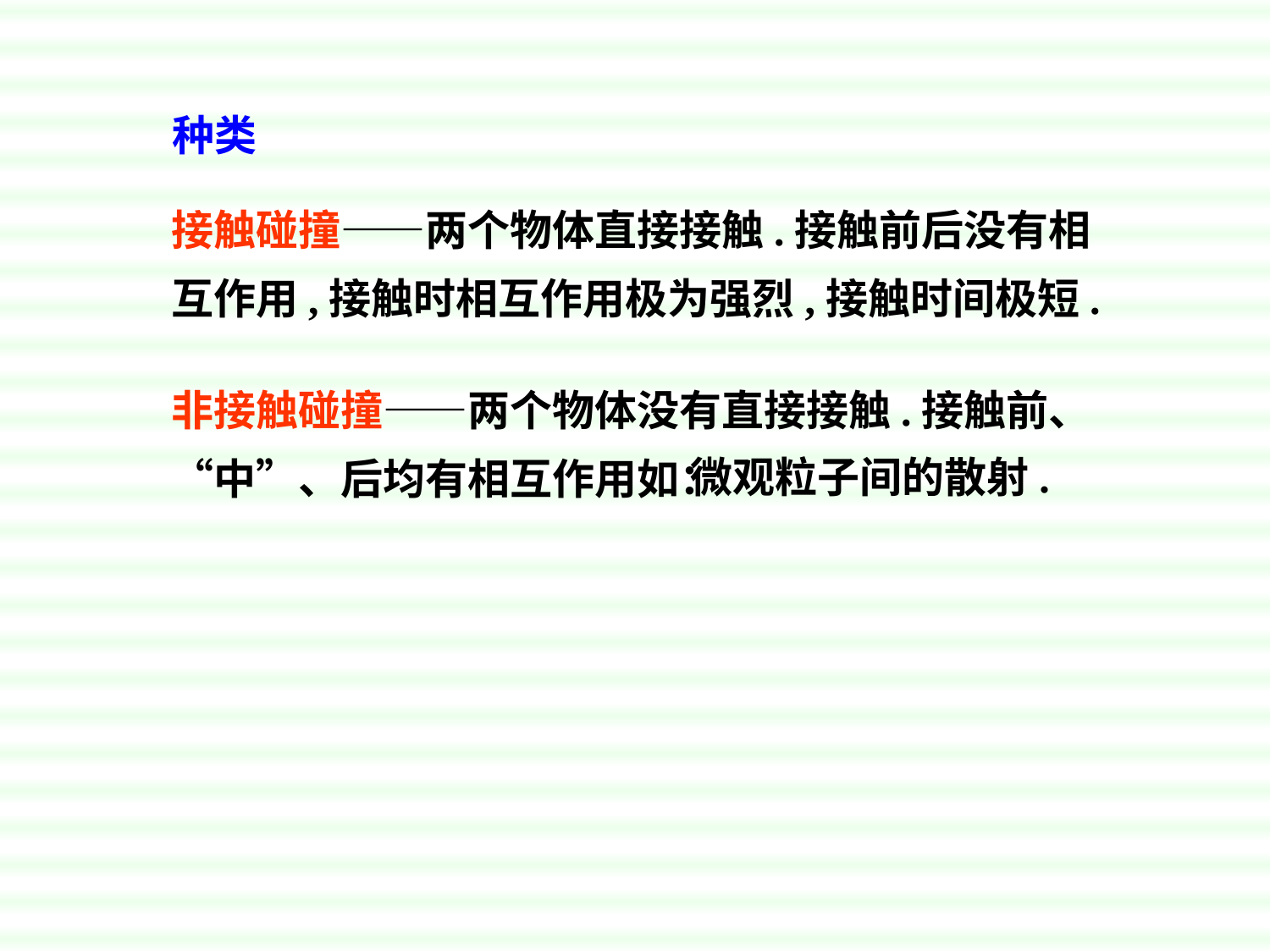

种类
接触碰撞——两个物体直接接触.接触前后没有相互作用,接触时相互作用极为强烈,接触时间极短.
非接触碰撞——两个物体没有直接接触.接触前、“中”、后均有相互作用如：
微观粒子间的散射.